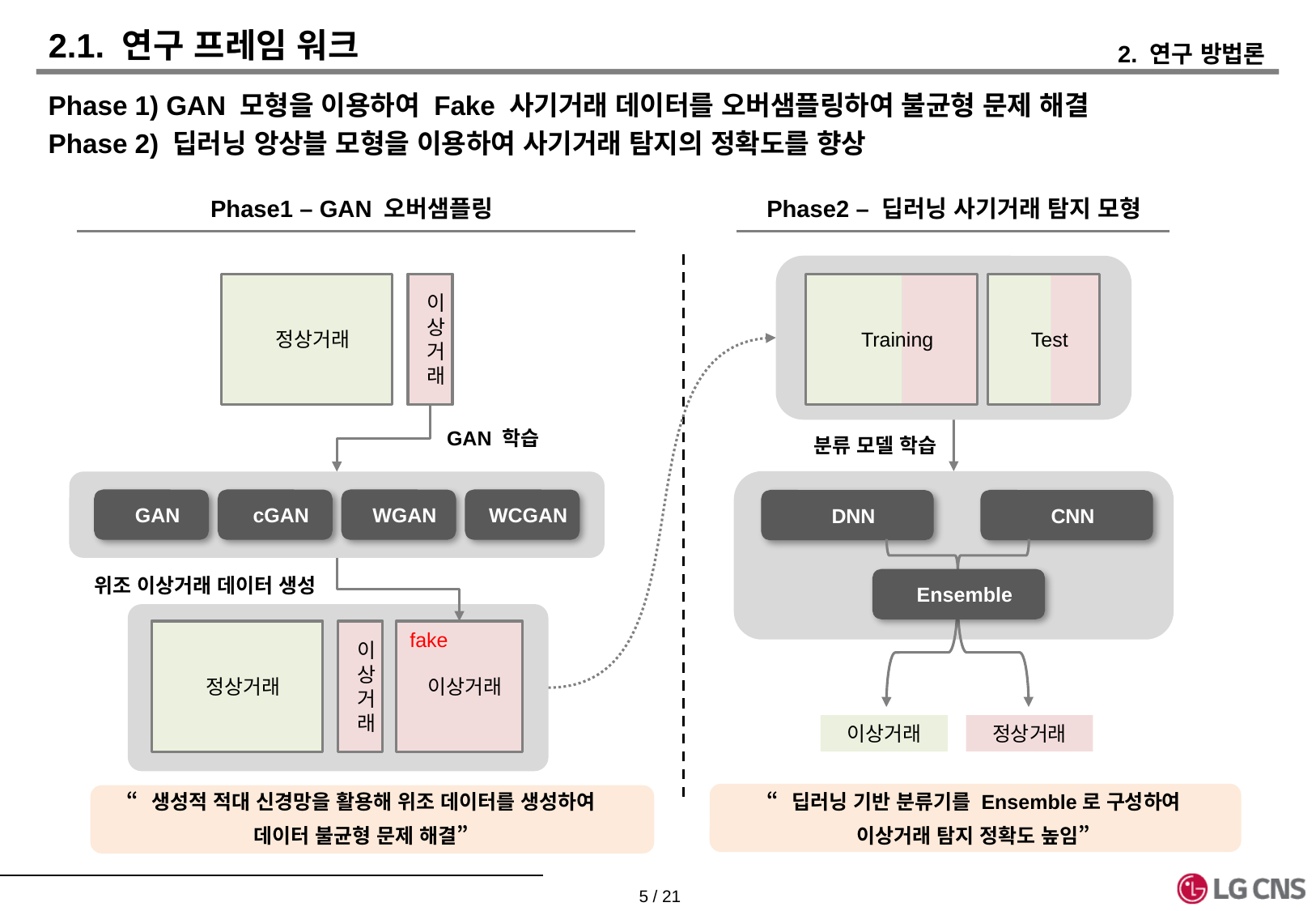

# 2.1. 연구 프레임 워크
2. 연구 방법론

Phase 1) GAN 모형을 이용하여 Fake 사기거래 데이터를 오버샘플링하여 불균형 문제 해결
Phase 2) 딥러닝 앙상블 모형을 이용하여 사기거래 탐지의 정확도를 향상
Phase1 – GAN 오버샘플링
Phase2 – 딥러닝 사기거래 탐지 모형

Test
이상거래
정상거래
Training

GAN 학습
분류 모델 학습

GAN
cGAN
WGAN
WCGAN
DNN
CNN
위조 이상거래 데이터 생성
예측

이상거래
정상거래
이상거래
fake
이상거래
정상거래

Ensemble
“생성적 적대 신경망을 활용해 위조 데이터를 생성하여
데이터 불균형 문제 해결”
“딥러닝 기반 분류기를 Ensemble로 구성하여
이상거래 탐지 정확도 높임”